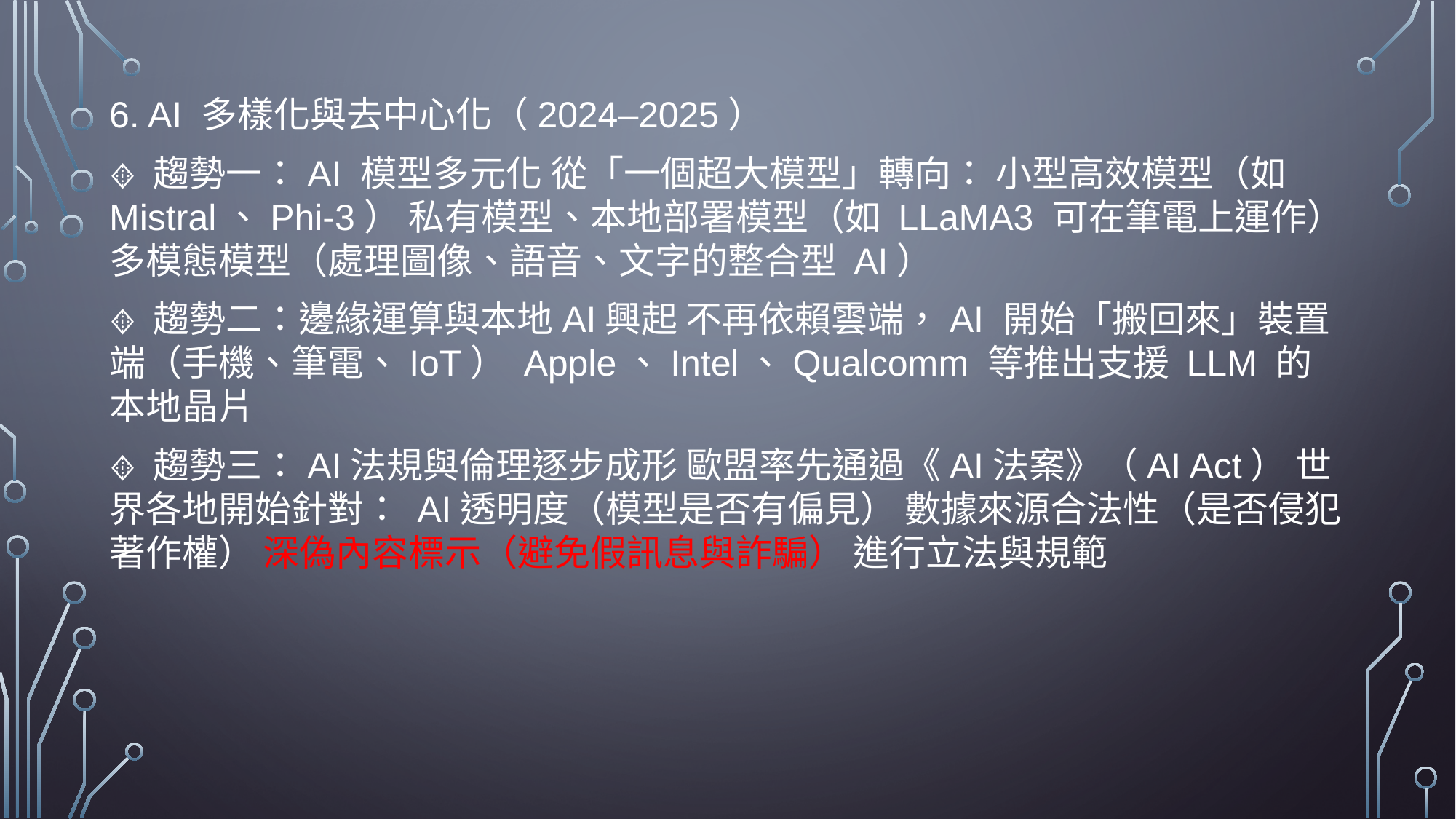

6. AI 多樣化與去中心化（2024–2025）
🔸 趨勢一：AI 模型多元化 從「一個超大模型」轉向： 小型高效模型（如 Mistral、Phi-3） 私有模型、本地部署模型（如 LLaMA3 可在筆電上運作） 多模態模型（處理圖像、語音、文字的整合型 AI）
🔸 趨勢二：邊緣運算與本地AI興起 不再依賴雲端，AI 開始「搬回來」裝置端（手機、筆電、IoT） Apple、Intel、Qualcomm 等推出支援 LLM 的本地晶片
🔸 趨勢三：AI法規與倫理逐步成形 歐盟率先通過《AI法案》（AI Act） 世界各地開始針對： AI透明度（模型是否有偏見） 數據來源合法性（是否侵犯著作權） 深偽內容標示（避免假訊息與詐騙） 進行立法與規範